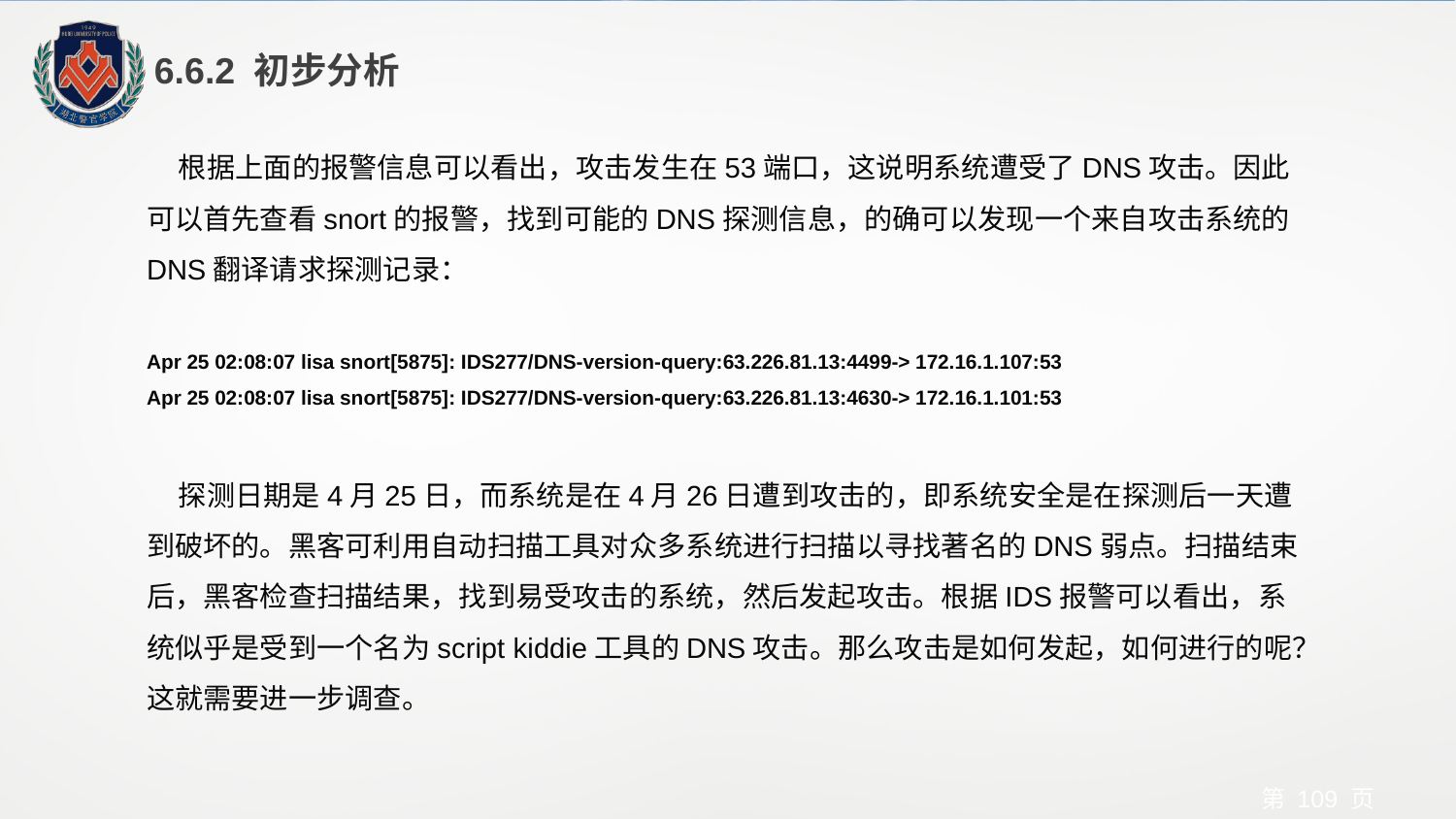

6.6.2 初步分析
    根据上面的报警信息可以看出，攻击发生在53端口，这说明系统遭受了DNS攻击。因此可以首先查看snort的报警，找到可能的DNS探测信息，的确可以发现一个来自攻击系统的DNS翻译请求探测记录：

Apr 25 02:08:07 lisa snort[5875]: IDS277/DNS-version-query:63.226.81.13:4499-> 172.16.1.107:53
Apr 25 02:08:07 lisa snort[5875]: IDS277/DNS-version-query:63.226.81.13:4630-> 172.16.1.101:53

    探测日期是4月25日，而系统是在4月26日遭到攻击的，即系统安全是在探测后一天遭到破坏的。黑客可利用自动扫描工具对众多系统进行扫描以寻找著名的DNS弱点。扫描结束后，黑客检查扫描结果，找到易受攻击的系统，然后发起攻击。根据IDS报警可以看出，系统似乎是受到一个名为script kiddie工具的DNS攻击。那么攻击是如何发起，如何进行的呢？这就需要进一步调查。